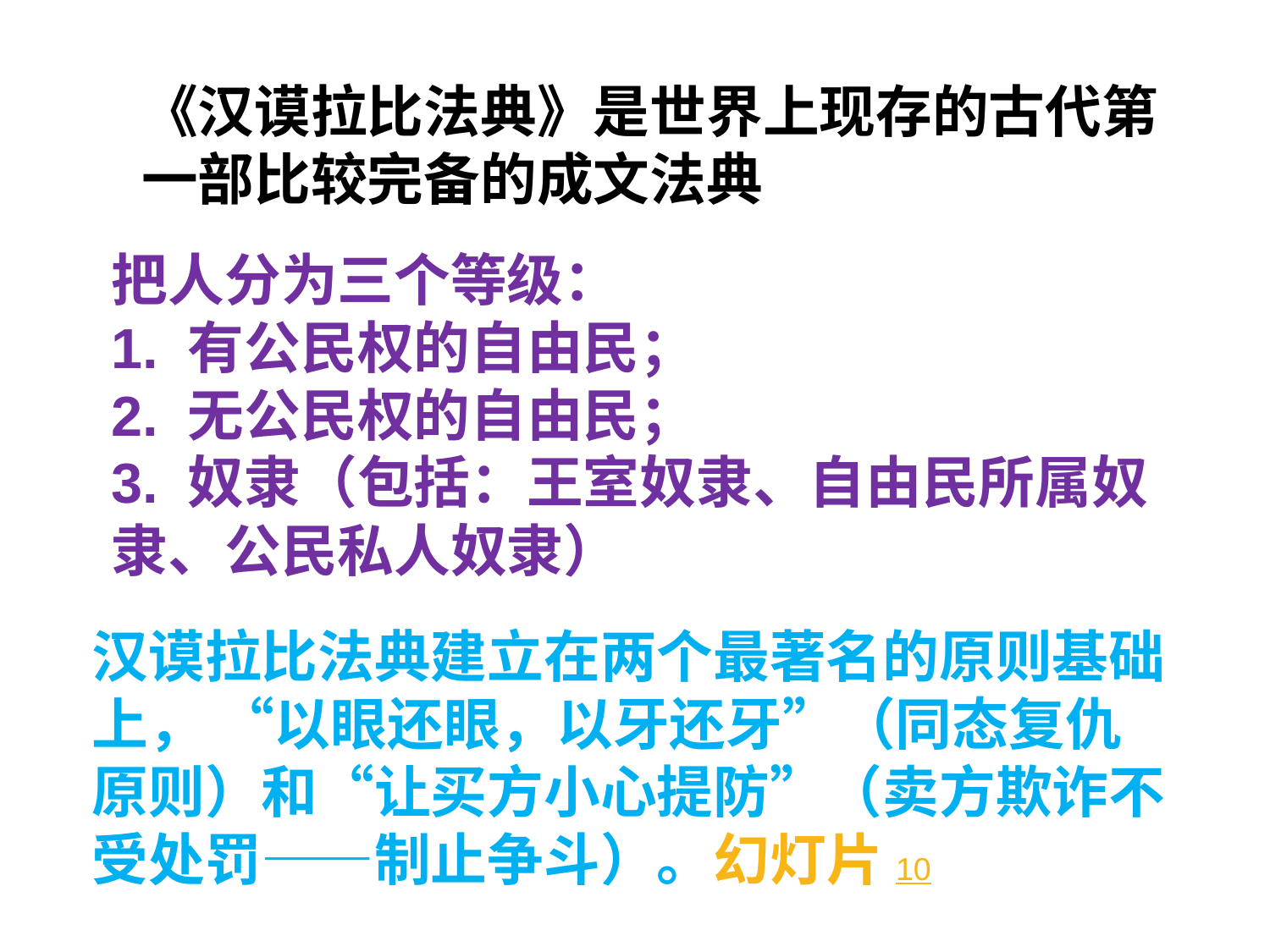

《汉谟拉比法典》是世界上现存的古代第一部比较完备的成文法典
把人分为三个等级：
1. 有公民权的自由民；
2. 无公民权的自由民；
3. 奴隶（包括：王室奴隶、自由民所属奴隶、公民私人奴隶）
汉谟拉比法典建立在两个最著名的原则基础上， “以眼还眼，以牙还牙”（同态复仇原则）和“让买方小心提防”（卖方欺诈不受处罚——制止争斗）。幻灯片 10